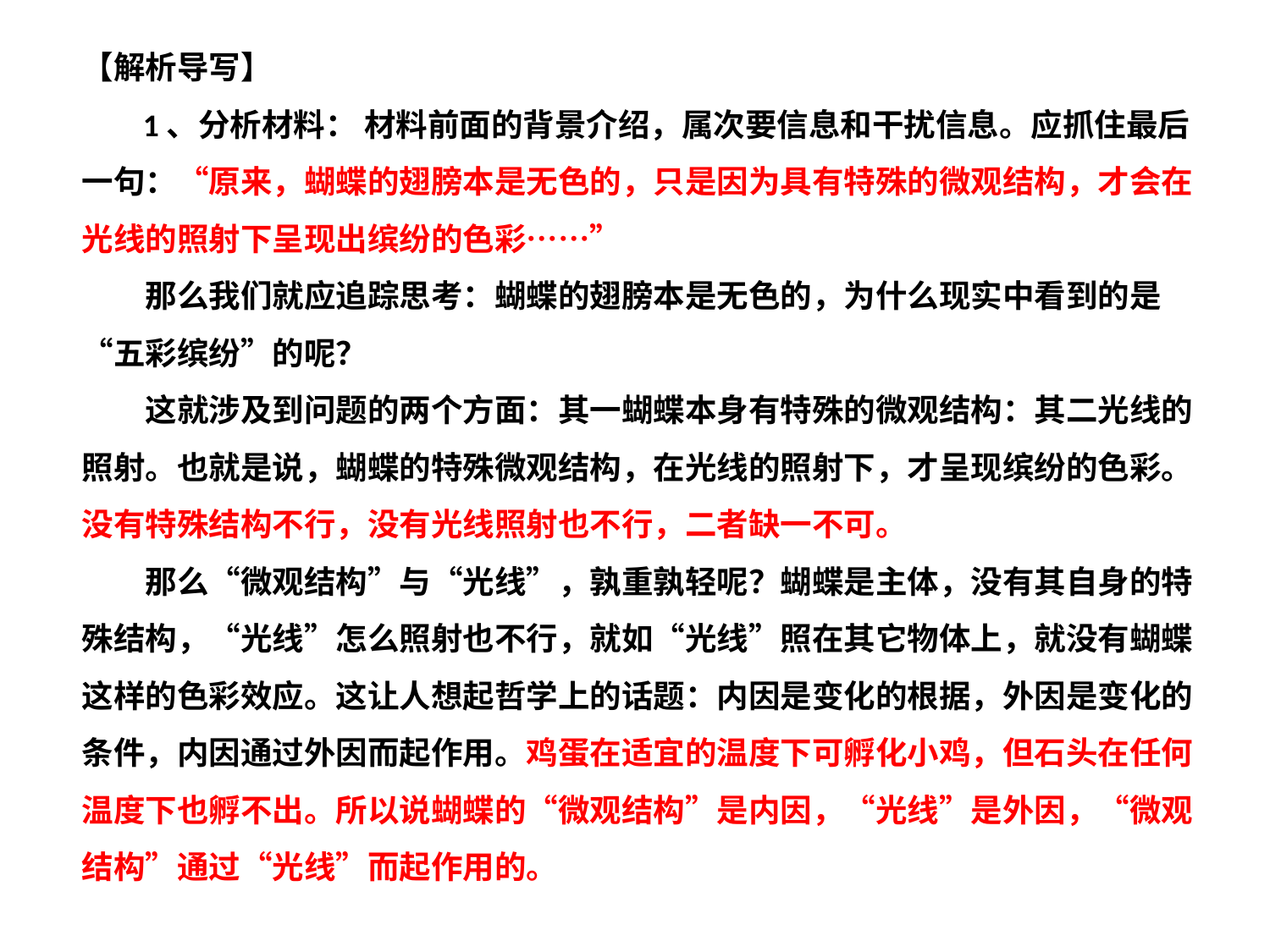

【解析导写】
　   1、分析材料： 材料前面的背景介绍，属次要信息和干扰信息。应抓住最后一句：“原来，蝴蝶的翅膀本是无色的，只是因为具有特殊的微观结构，才会在光线的照射下呈现出缤纷的色彩……”
　　那么我们就应追踪思考：蝴蝶的翅膀本是无色的，为什么现实中看到的是“五彩缤纷”的呢？
　　这就涉及到问题的两个方面：其一蝴蝶本身有特殊的微观结构：其二光线的照射。也就是说，蝴蝶的特殊微观结构，在光线的照射下，才呈现缤纷的色彩。没有特殊结构不行，没有光线照射也不行，二者缺一不可。
　　那么“微观结构”与“光线”，孰重孰轻呢？蝴蝶是主体，没有其自身的特殊结构，“光线”怎么照射也不行，就如“光线”照在其它物体上，就没有蝴蝶这样的色彩效应。这让人想起哲学上的话题：内因是变化的根据，外因是变化的条件，内因通过外因而起作用。鸡蛋在适宜的温度下可孵化小鸡，但石头在任何温度下也孵不出。所以说蝴蝶的“微观结构”是内因，“光线”是外因，“微观结构”通过“光线”而起作用的。